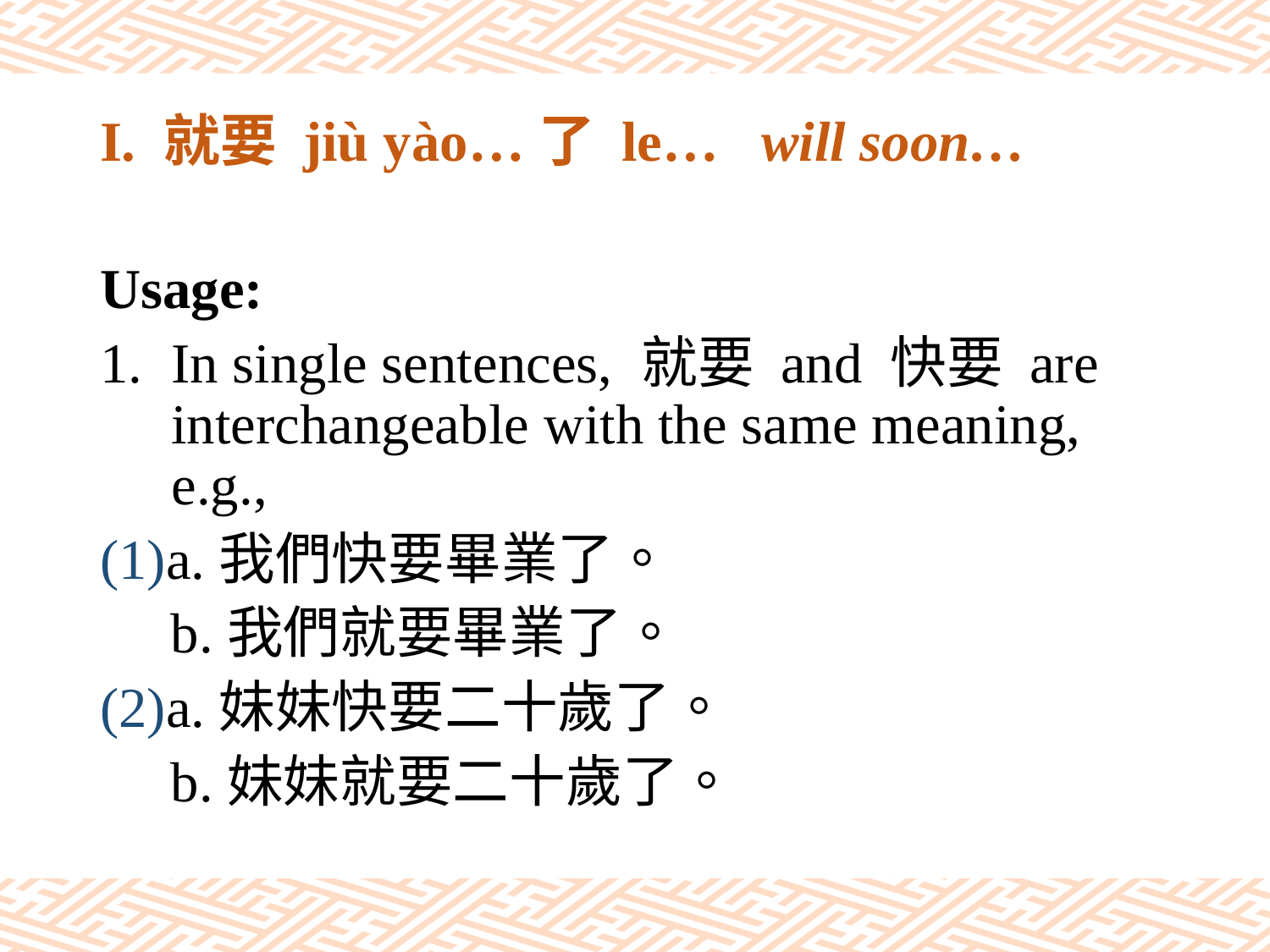

# I. 就要 jiù yào…了 le…   will soon…
Usage:
In single sentences, 就要 and 快要 are interchangeable with the same meaning, e.g.,
(1)a.我們快要畢業了。
     b.我們就要畢業了。
(2)a.妹妹快要二十歲了。
     b.妹妹就要二十歲了。